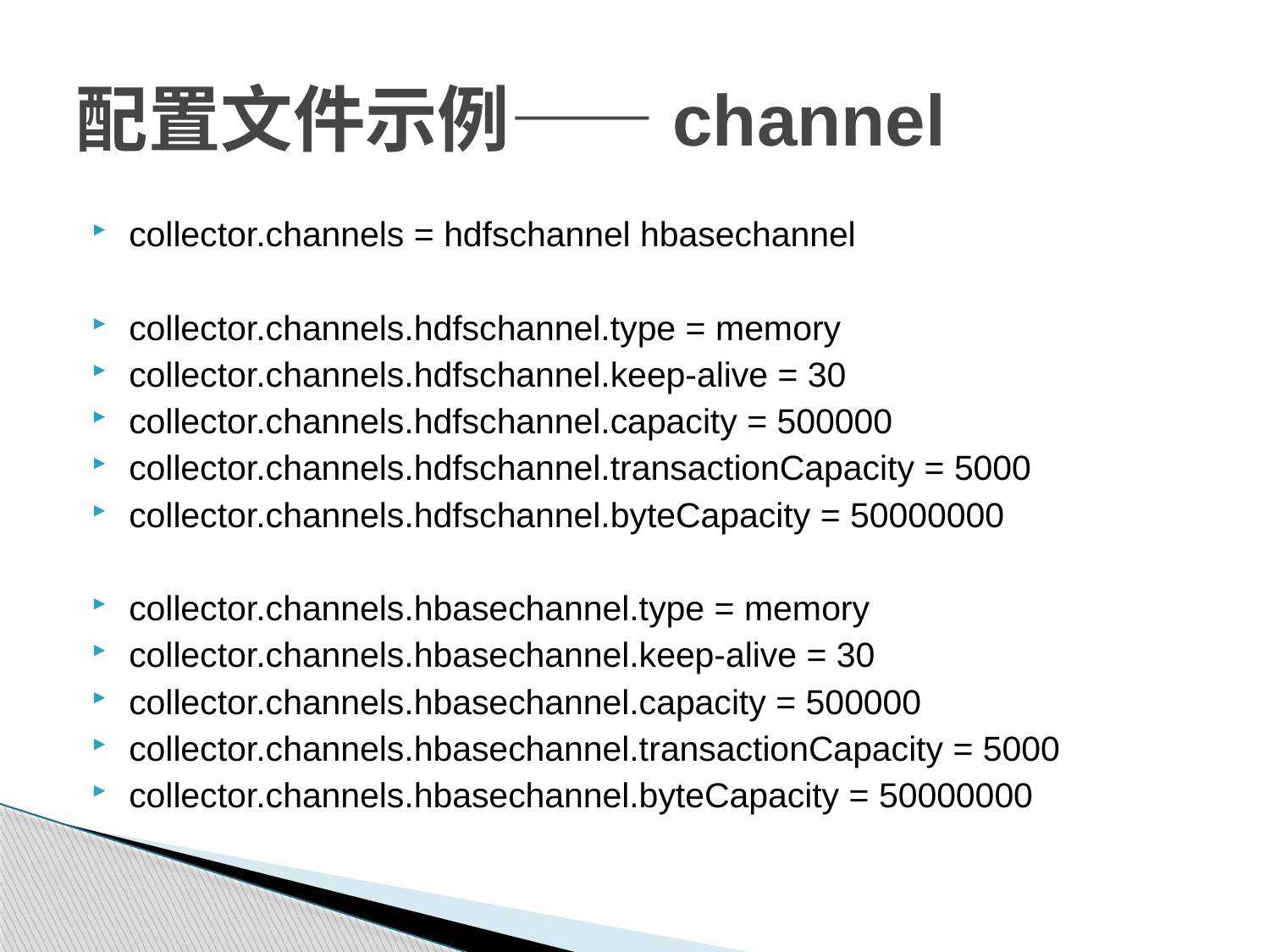

# 配置文件示例——channel
collector.channels = hdfschannel hbasechannel

collector.channels.hdfschannel.type = memory
collector.channels.hdfschannel.keep-alive = 30
collector.channels.hdfschannel.capacity = 500000
collector.channels.hdfschannel.transactionCapacity = 5000
collector.channels.hdfschannel.byteCapacity = 50000000

collector.channels.hbasechannel.type = memory
collector.channels.hbasechannel.keep-alive = 30
collector.channels.hbasechannel.capacity = 500000
collector.channels.hbasechannel.transactionCapacity = 5000
collector.channels.hbasechannel.byteCapacity = 50000000